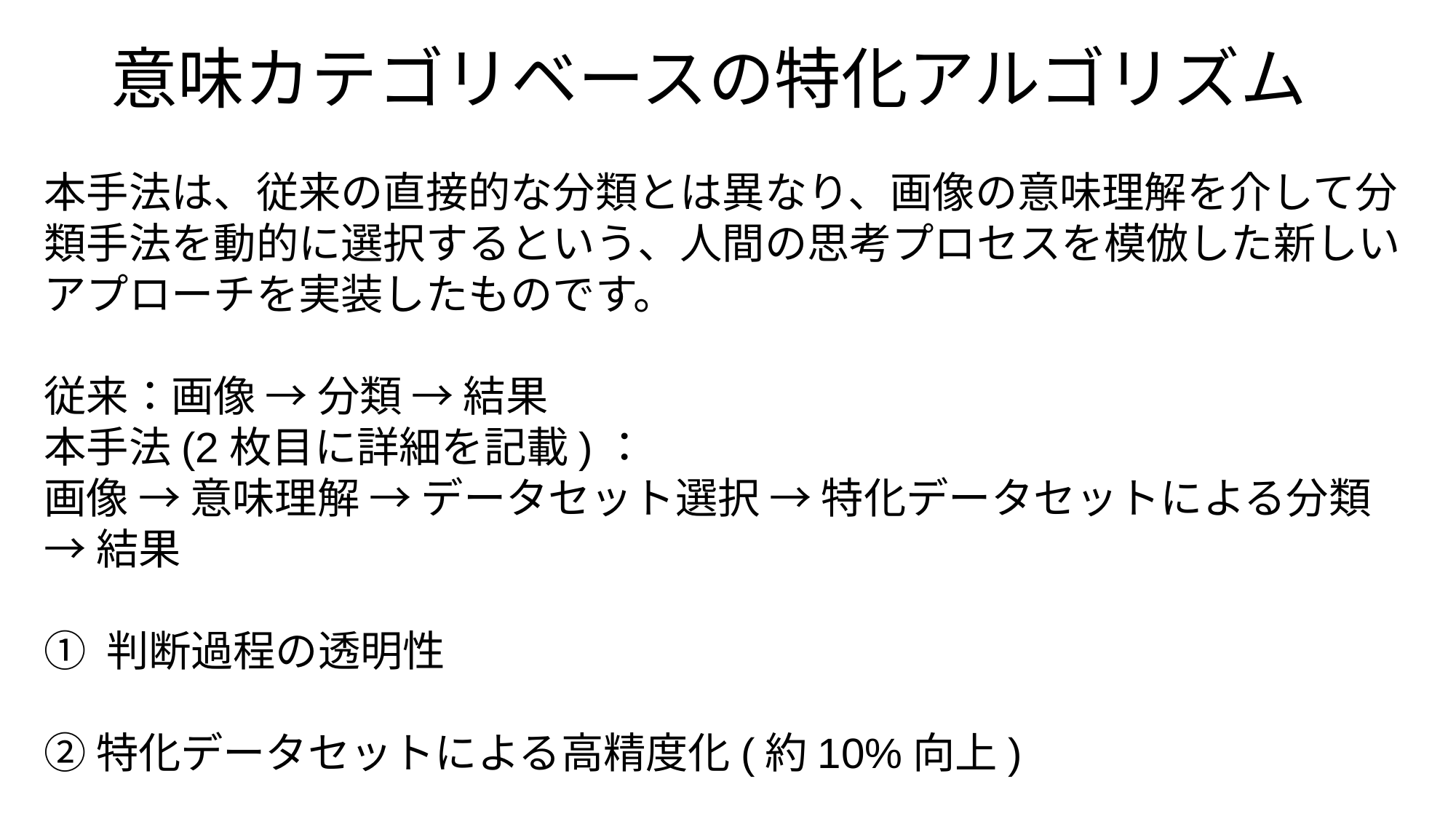

# 意味カテゴリベースの特化アルゴリズム
本手法は、従来の直接的な分類とは異なり、画像の意味理解を介して分類手法を動的に選択するという、人間の思考プロセスを模倣した新しいアプローチを実装したものです。

従来：画像 → 分類 → 結果
本手法(2枚目に詳細を記載)：
画像 → 意味理解 → データセット選択 → 特化データセットによる分類 → 結果

① 判断過程の透明性
② 特化データセットによる高精度化(約10%向上)